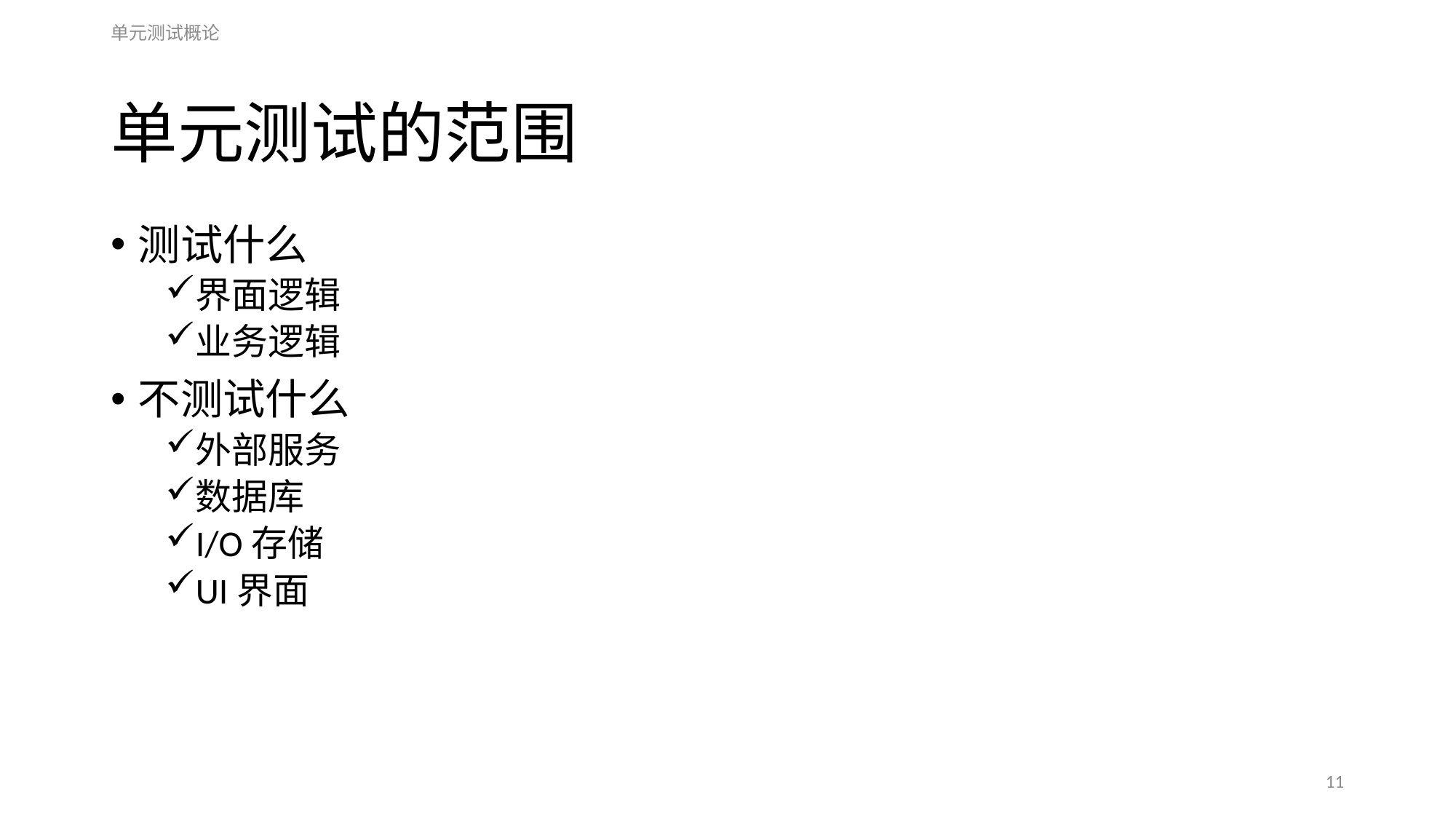

单元测试概论
# 单元测试的范围
测试什么
界面逻辑
业务逻辑
不测试什么
外部服务
数据库
I/O存储
UI界面
11